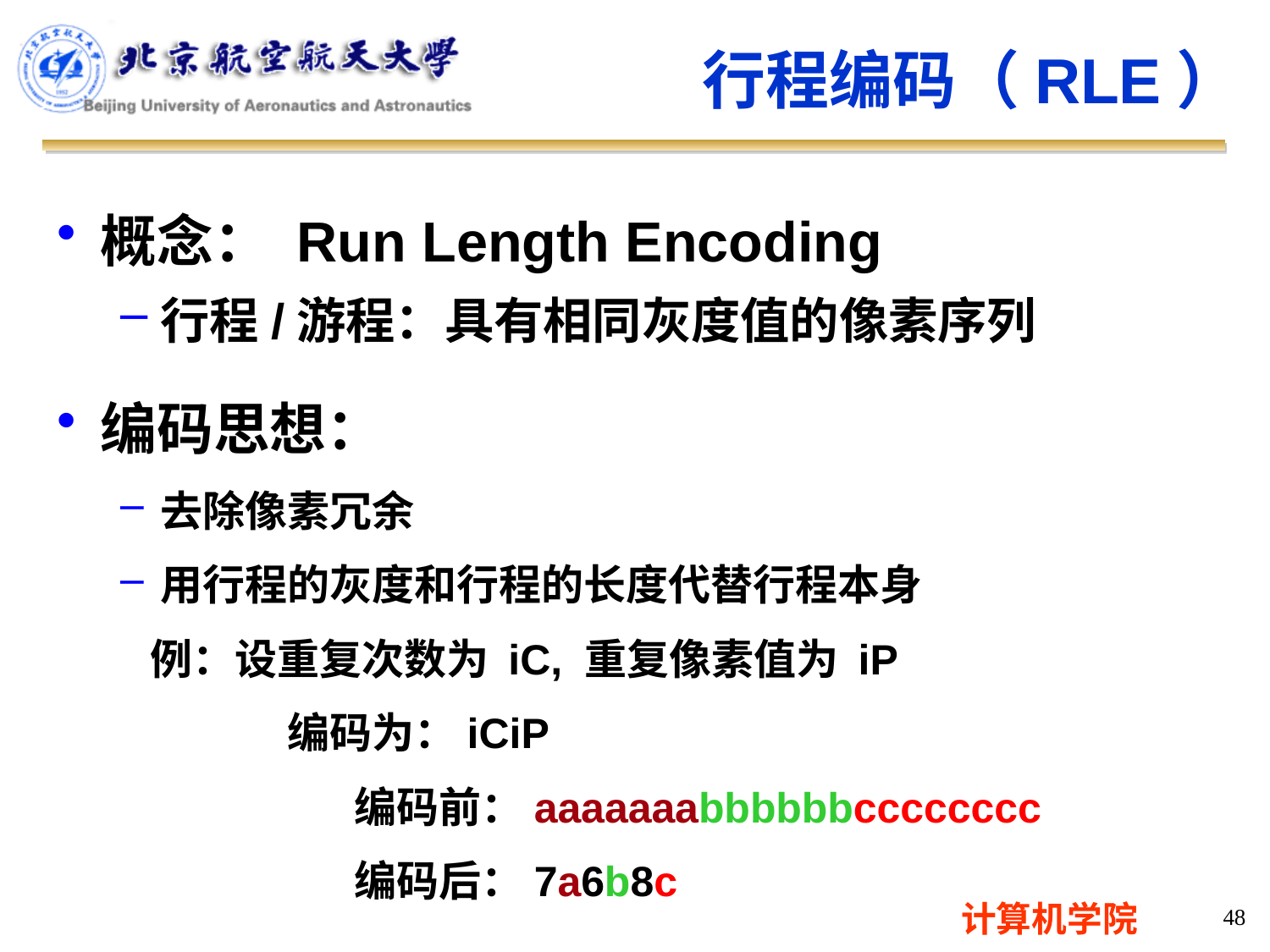

行程编码（RLE）
概念： Run Length Encoding
行程/游程：具有相同灰度值的像素序列
编码思想：
去除像素冗余
用行程的灰度和行程的长度代替行程本身
  例：设重复次数为 iC, 重复像素值为 iP
	 	编码为：iCiP
		 	编码前：aaaaaaabbbbbbcccccccc
		 	编码后：7a6b8c
48